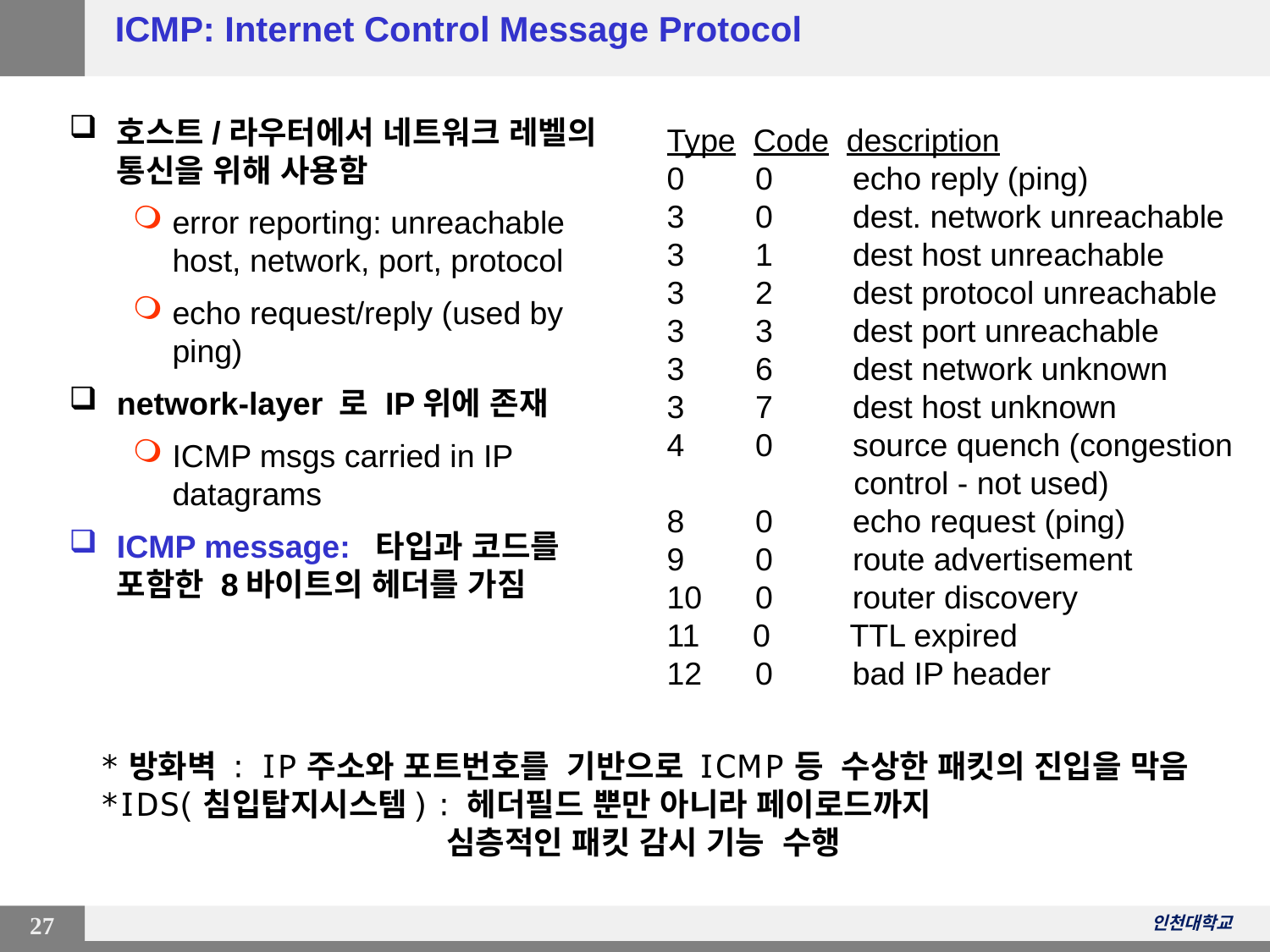

# ICMP: Internet Control Message Protocol
호스트/라우터에서 네트워크 레벨의 통신을 위해 사용함
error reporting: unreachable host, network, port, protocol
echo request/reply (used by ping)
network-layer 로 IP위에 존재
ICMP msgs carried in IP datagrams
ICMP message:  타입과 코드를 포함한 8바이트의 헤더를 가짐
Type  Code  description
0        0         echo reply (ping)
3        0         dest. network unreachable
3        1         dest host unreachable
3        2         dest protocol unreachable
3        3         dest port unreachable
3        6         dest network unknown
3        7         dest host unknown
4        0         source quench (congestion
                     control - not used)
8        0         echo request (ping)
9        0         route advertisement
10      0         router discovery
11      0         TTL expired
12      0         bad IP header

*방화벽 :  IP주소와 포트번호를  기반으로 ICMP등  수상한 패킷의 진입을 막음
*IDS(침입탑지시스템) : 헤더필드 뿐만 아니라 페이로드까지
                                      심층적인 패킷 감시 기능  수행